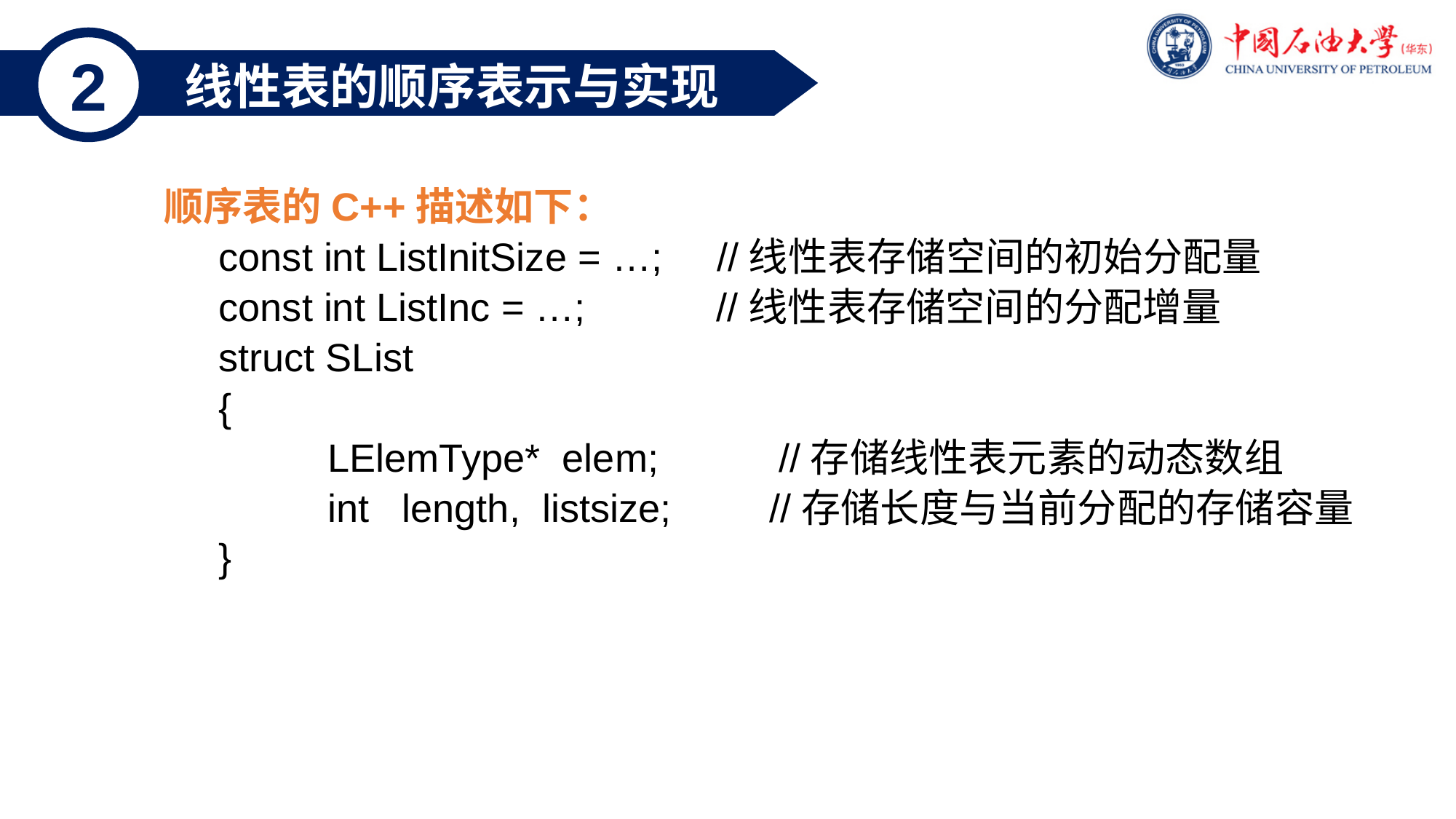

2
 线性表的顺序表示与实现
顺序表的C++描述如下：
const int ListInitSize = …;     //线性表存储空间的初始分配量
const int ListInc = …;            //线性表存储空间的分配增量
struct SList
{
	LElemType*  elem;           //存储线性表元素的动态数组
 	int   length,  listsize;         //存储长度与当前分配的存储容量
}